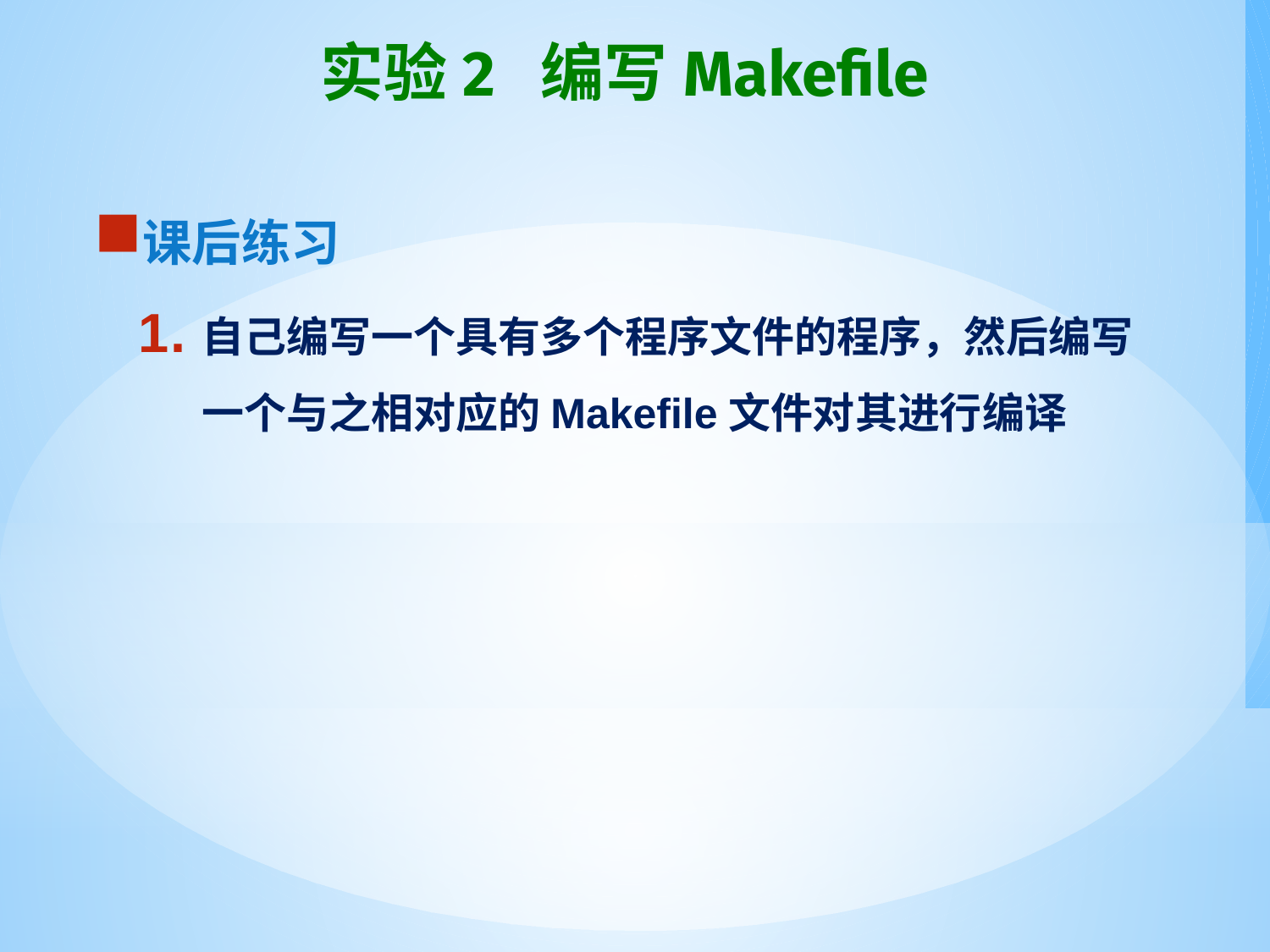

# 实验2  编写Makefile
课后练习
自己编写一个具有多个程序文件的程序，然后编写一个与之相对应的Makefile文件对其进行编译